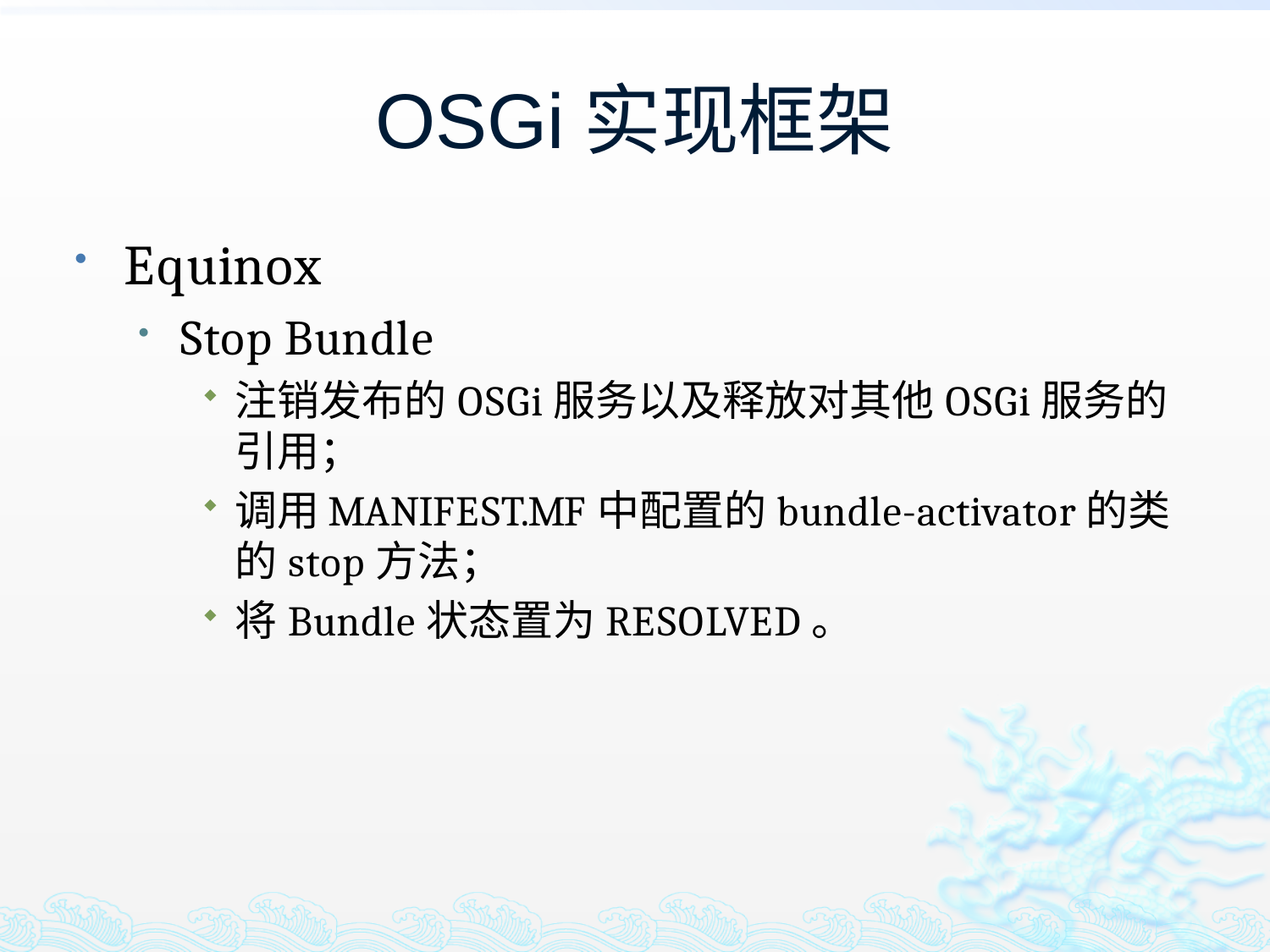

# OSGi实现框架
Equinox
Stop Bundle
注销发布的OSGi服务以及释放对其他OSGi服务的引用；
调用MANIFEST.MF中配置的bundle-activator的类的stop方法；
将Bundle状态置为RESOLVED。